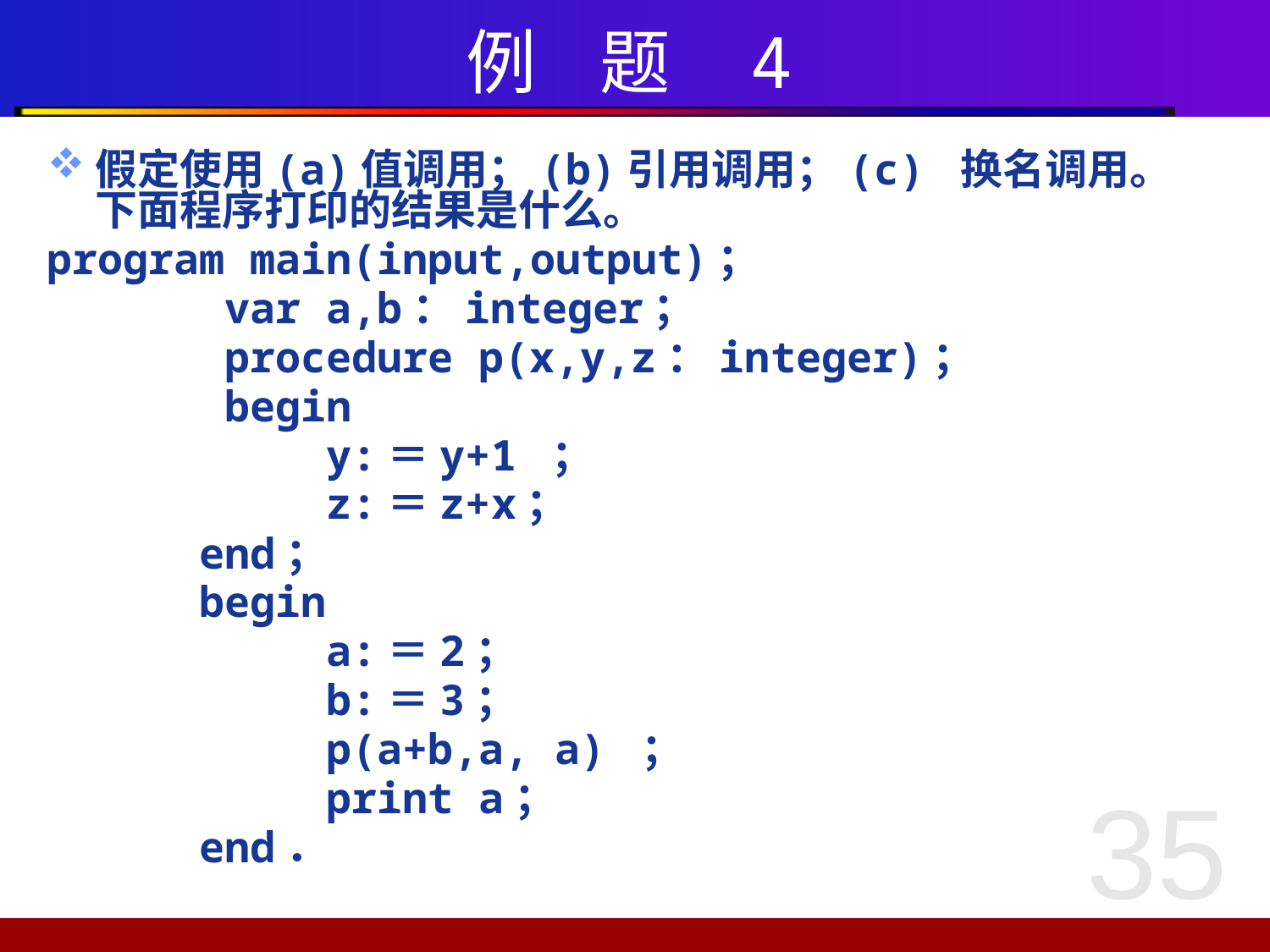

# 例    题    4
假定使用(a)值调用；(b)引用调用；(c) 换名调用。下面程序打印的结果是什么。
program main(input,output)；
       var a,b：integer；
       procedure p(x,y,z：integer)；
       begin
           y:＝y+1 ；
           z:＝z+x；
      end；
      begin
           a:＝2；
           b:＝3；
           p(a+b,a, a) ；
           print a；
      end．
35